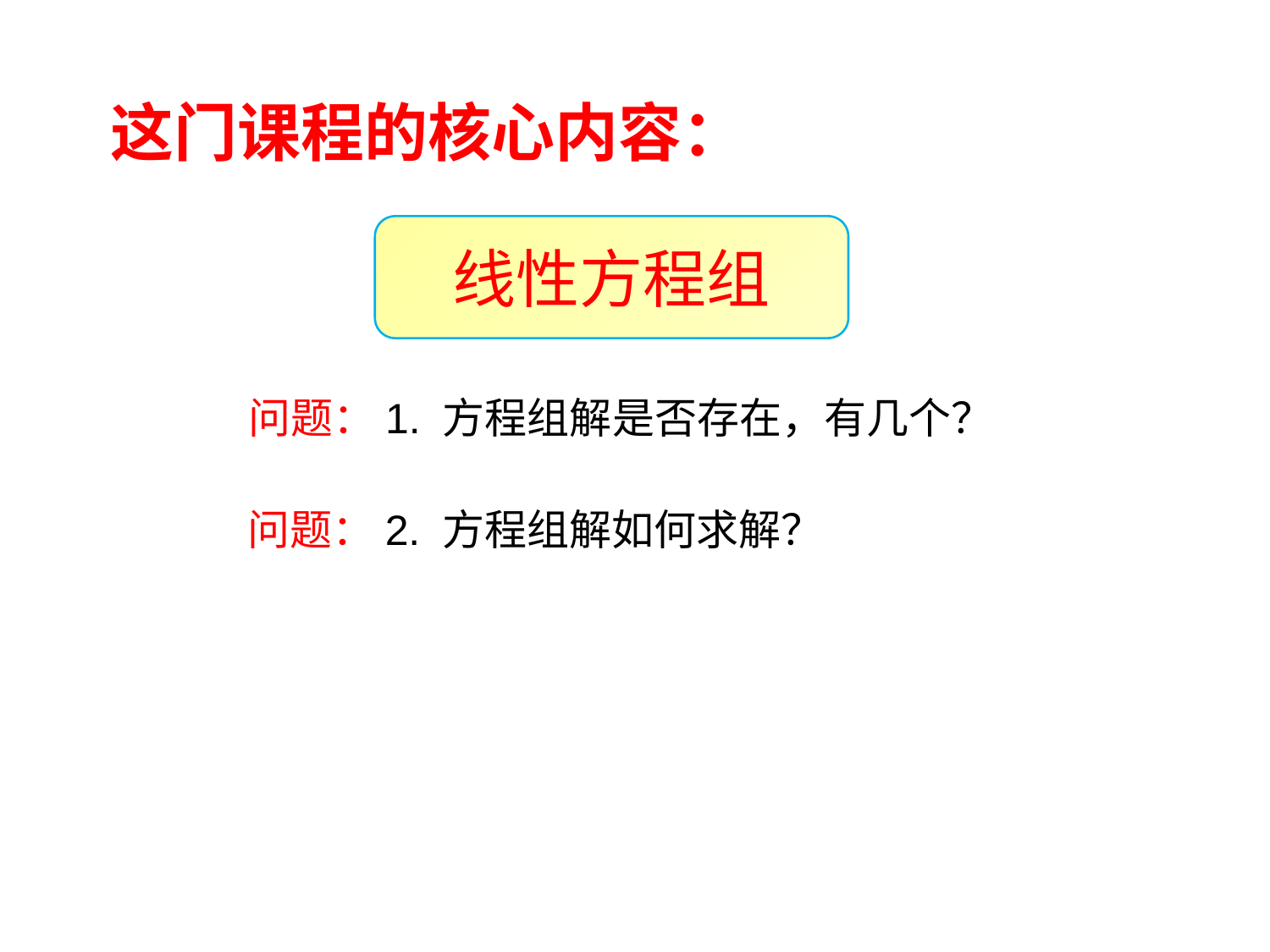

这门课程的核心内容：
线性方程组
问题：1. 方程组解是否存在，有几个？
问题：2. 方程组解如何求解？